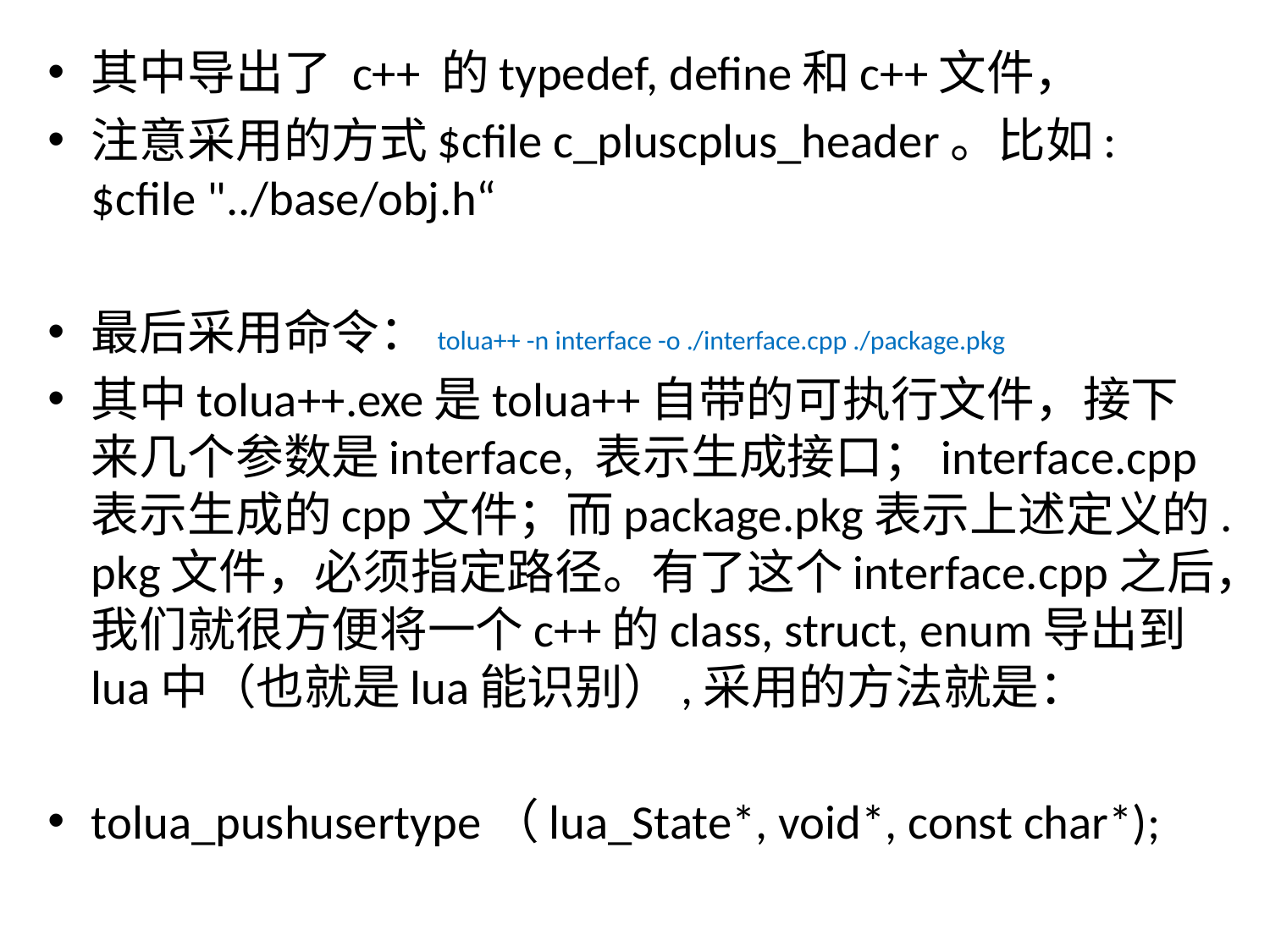

其中导出了 c++ 的typedef, define和c++文件，
注意采用的方式$cfile c_pluscplus_header。比如: $cfile "../base/obj.h“

最后采用命令：tolua++ -n interface -o ./interface.cpp ./package.pkg
其中tolua++.exe是tolua++自带的可执行文件，接下来几个参数是interface, 表示生成接口；interface.cpp表示生成的cpp文件；而package.pkg表示上述定义的.pkg文件，必须指定路径。有了这个interface.cpp之后，我们就很方便将一个c++的class, struct, enum导出到lua中（也就是lua能识别）,采用的方法就是：

tolua_pushusertype（lua_State*, void*, const char*);